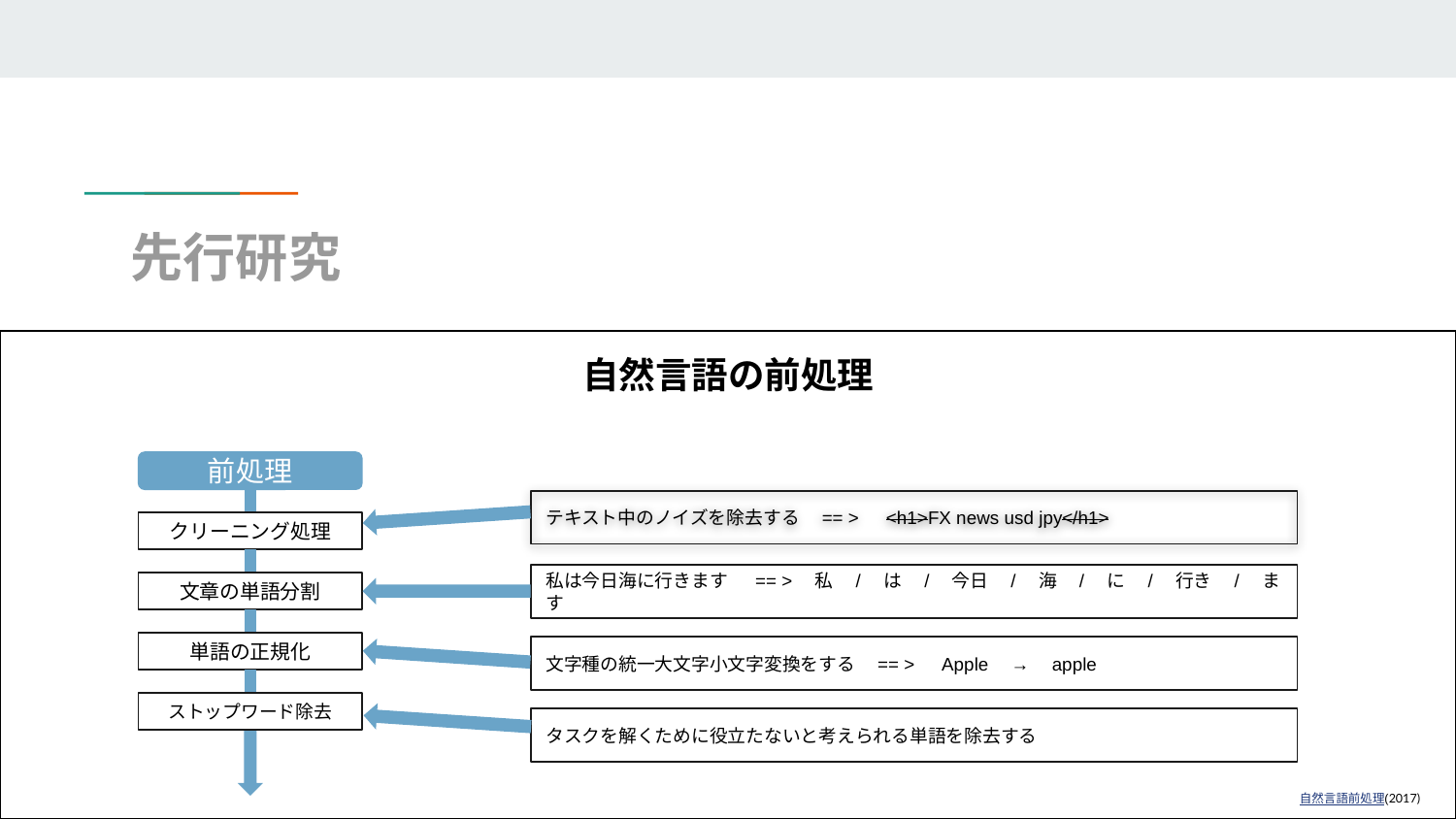

# 先行研究
自然言語の前処理

前処理

テキスト中のノイズを除去する　== >　<h1>FX news usd jpy</h1>

クリーニング処理

私は今日海に行きます　 == >　私　/　は　/　今日　/　海　/　に　/　行き　/　ます
文章の単語分割

単語の正規化
文字種の統一大文字小文字変換をする　== >　Apple　→　apple

ストップワード除去
タスクを解くために役立たないと考えられる単語を除去する

自然言語前処理(2017)